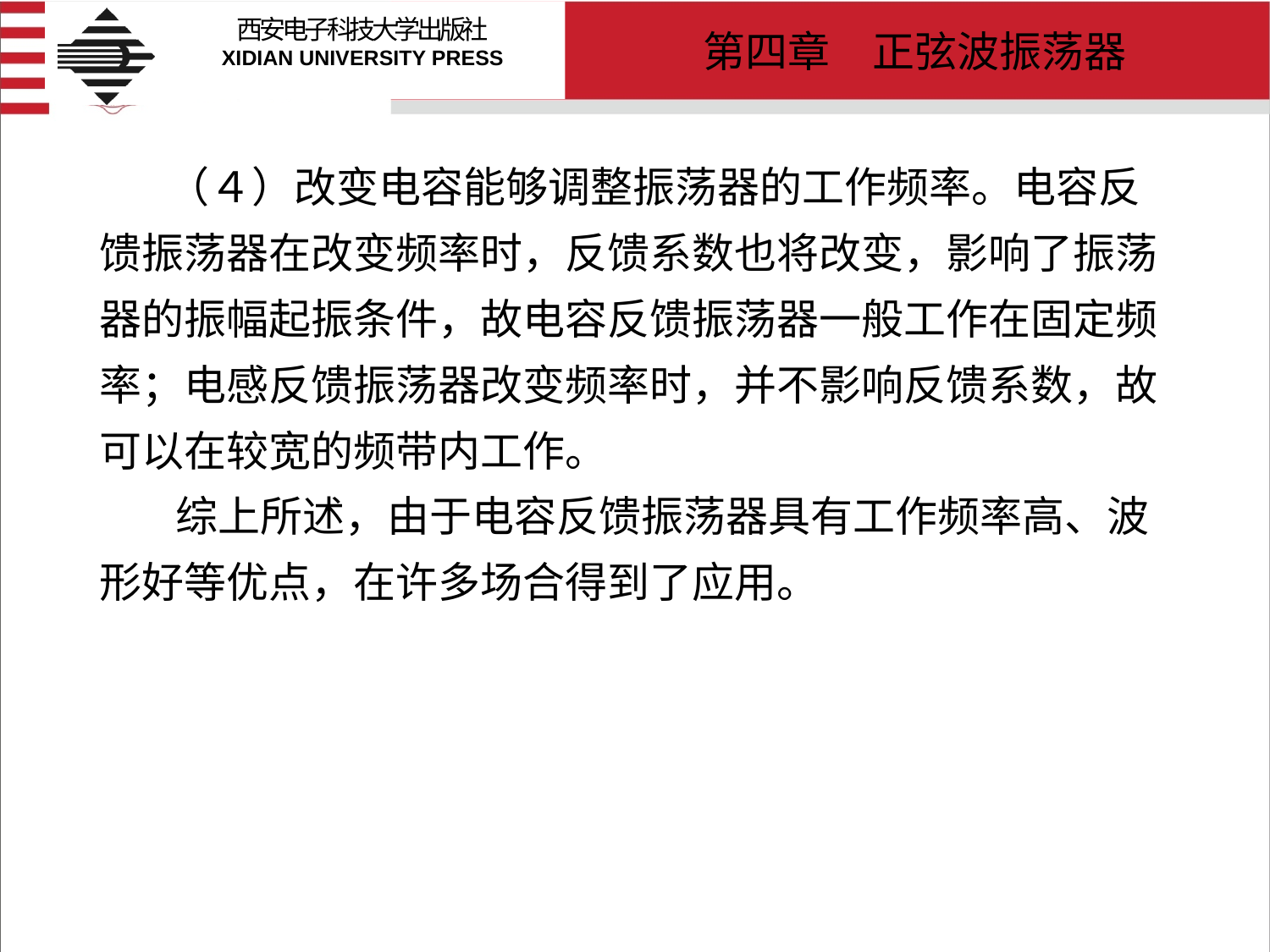

# （４）改变电容能够调整振荡器的工作频率。电容反馈振荡器在改变频率时，反馈系数也将改变，影响了振荡器的振幅起振条件，故电容反馈振荡器一般工作在固定频率；电感反馈振荡器改变频率时，并不影响反馈系数，故可以在较宽的频带内工作。 综上所述，由于电容反馈振荡器具有工作频率高、波形好等优点，在许多场合得到了应用。